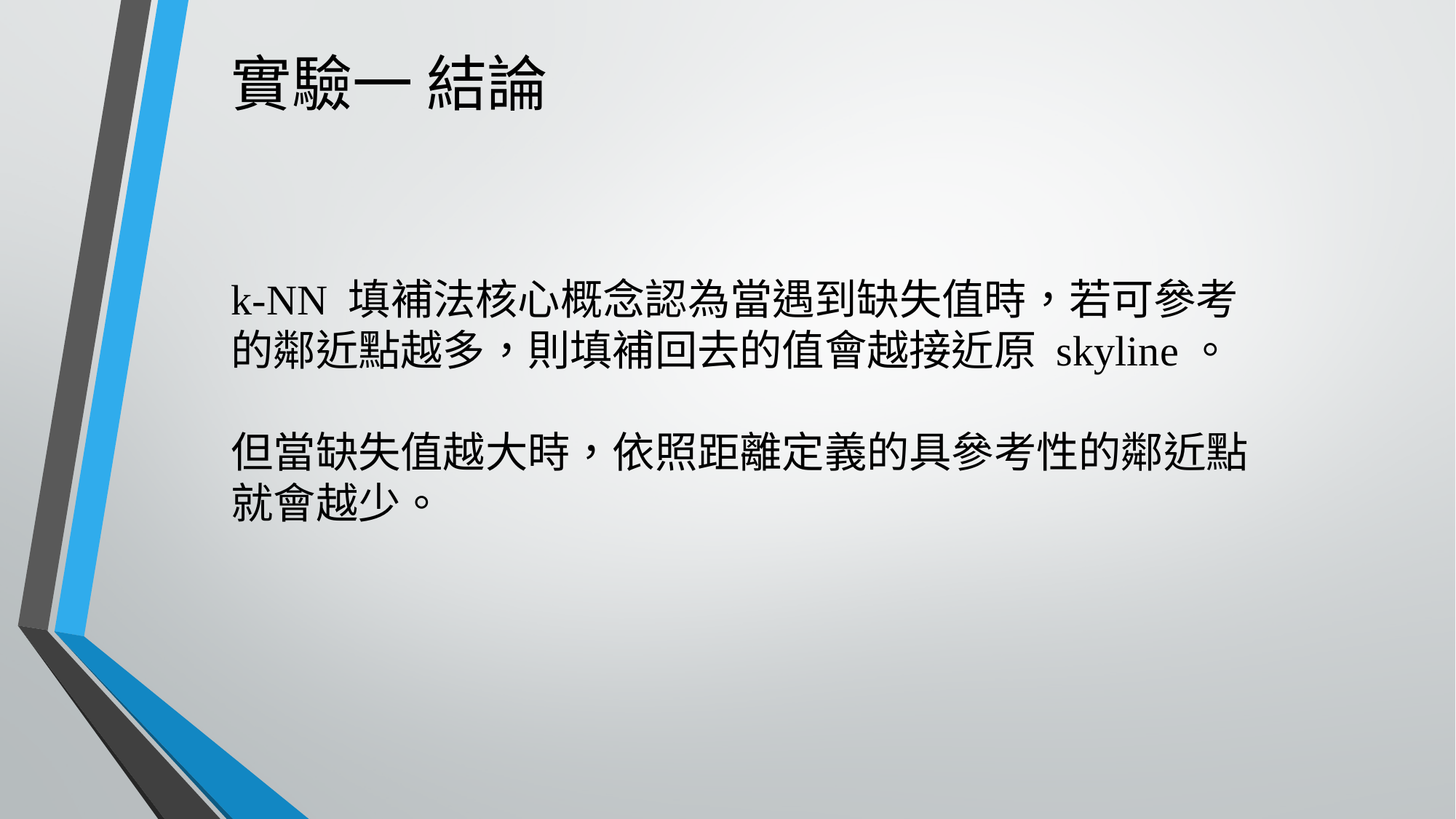

實驗一 結論
k-NN 填補法核心概念認為當遇到缺失值時，若可參考的鄰近點越多，則填補回去的值會越接近原 skyline。

但當缺失值越大時，依照距離定義的具參考性的鄰近點就會越少。